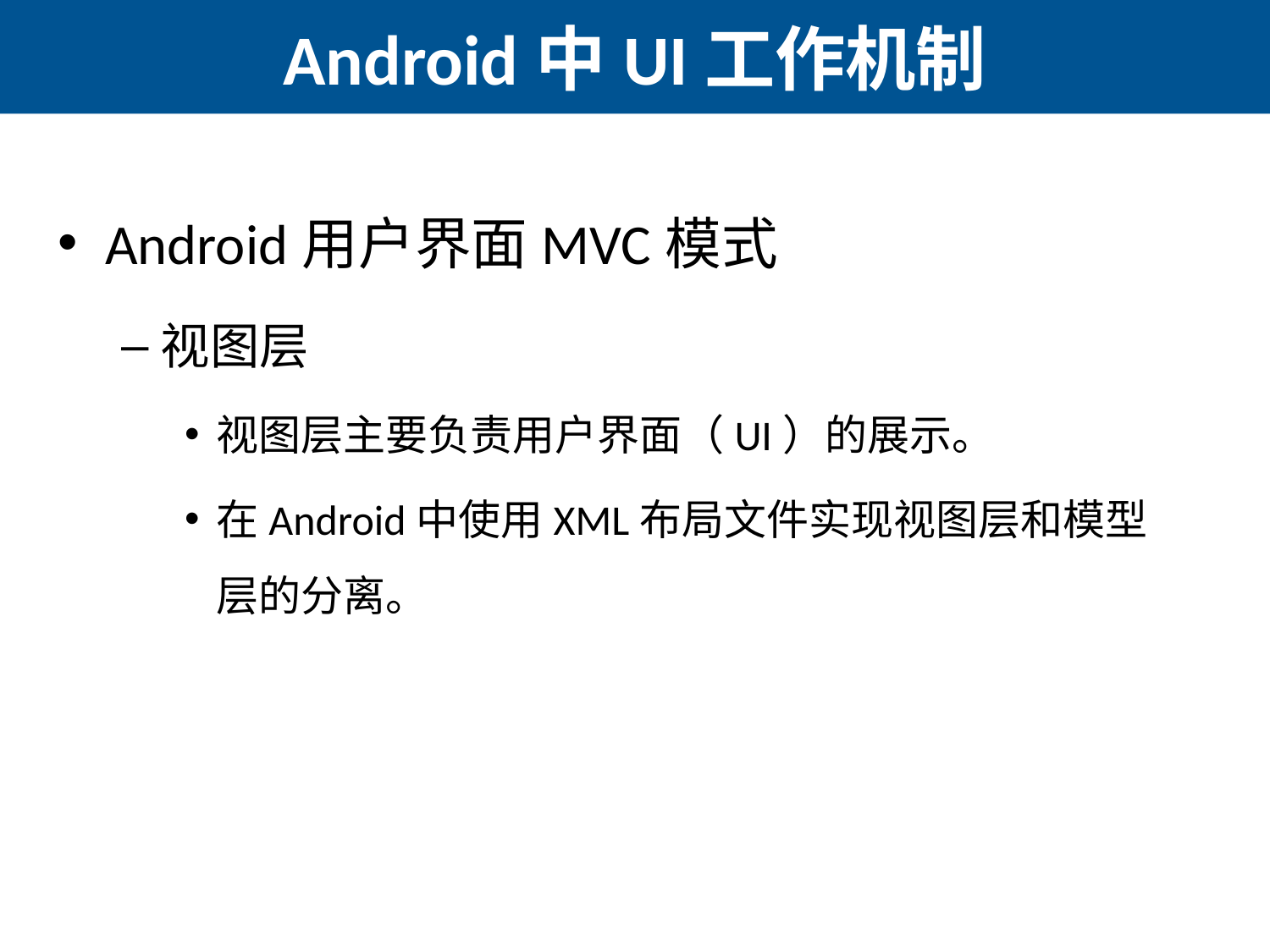

# Android中UI工作机制

Android用户界面MVC模式
视图层
视图层主要负责用户界面（UI）的展示。
在Android中使用XML布局文件实现视图层和模型层的分离。